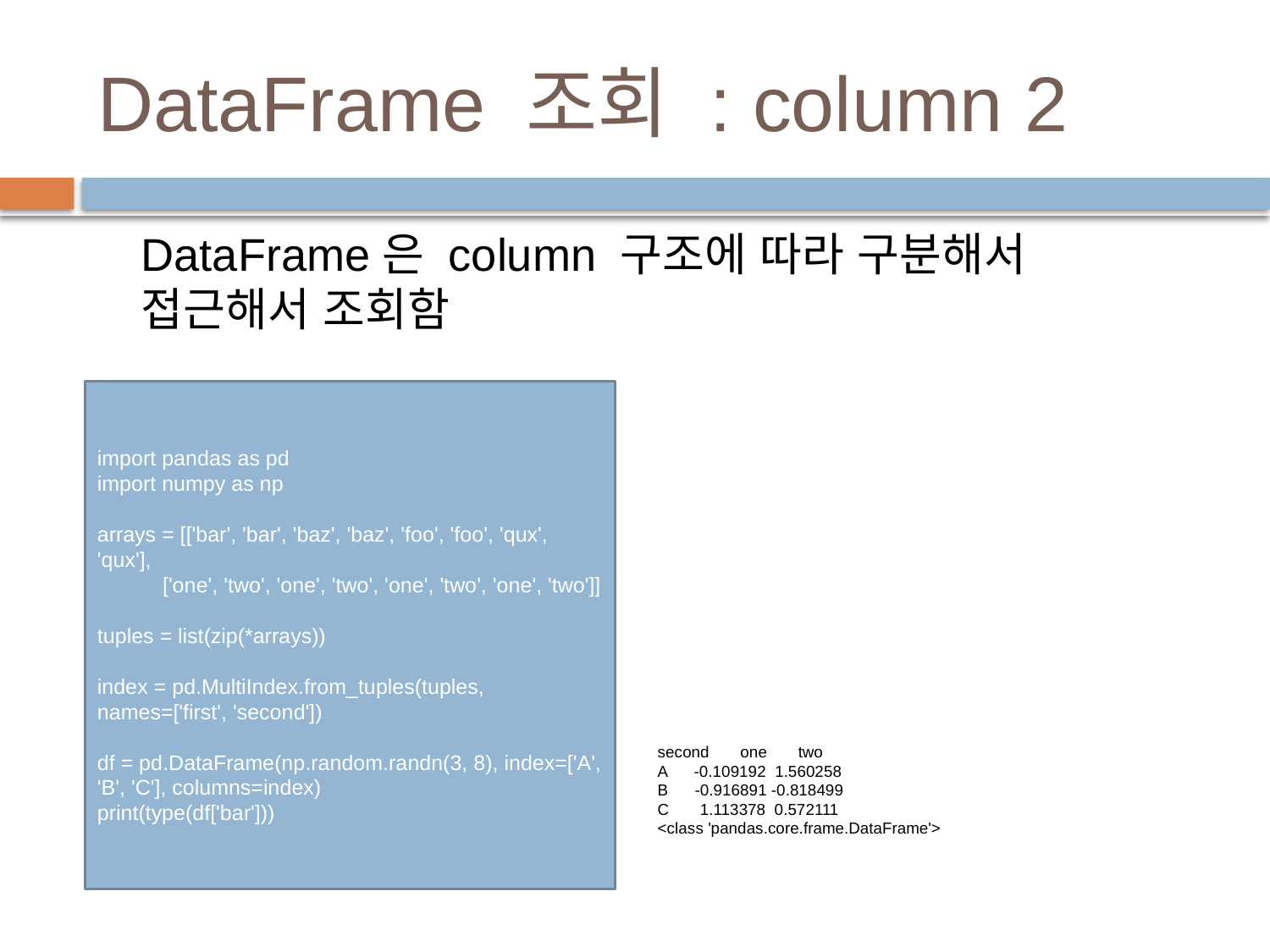

# DataFrame 조회 : column 2
DataFrame은 column 구조에 따라 구분해서 접근해서 조회함
import pandas as pd
import numpy as np

arrays = [['bar', 'bar', 'baz', 'baz', 'foo', 'foo', 'qux', 'qux'],
           ['one', 'two', 'one', 'two', 'one', 'two', 'one', 'two']]

tuples = list(zip(*arrays))

index = pd.MultiIndex.from_tuples(tuples, names=['first', 'second'])

df = pd.DataFrame(np.random.randn(3, 8), index=['A', 'B', 'C'], columns=index)
print(type(df['bar']))
second       one       two
A      -0.109192  1.560258
B      -0.916891 -0.818499
C       1.113378  0.572111
<class 'pandas.core.frame.DataFrame'>